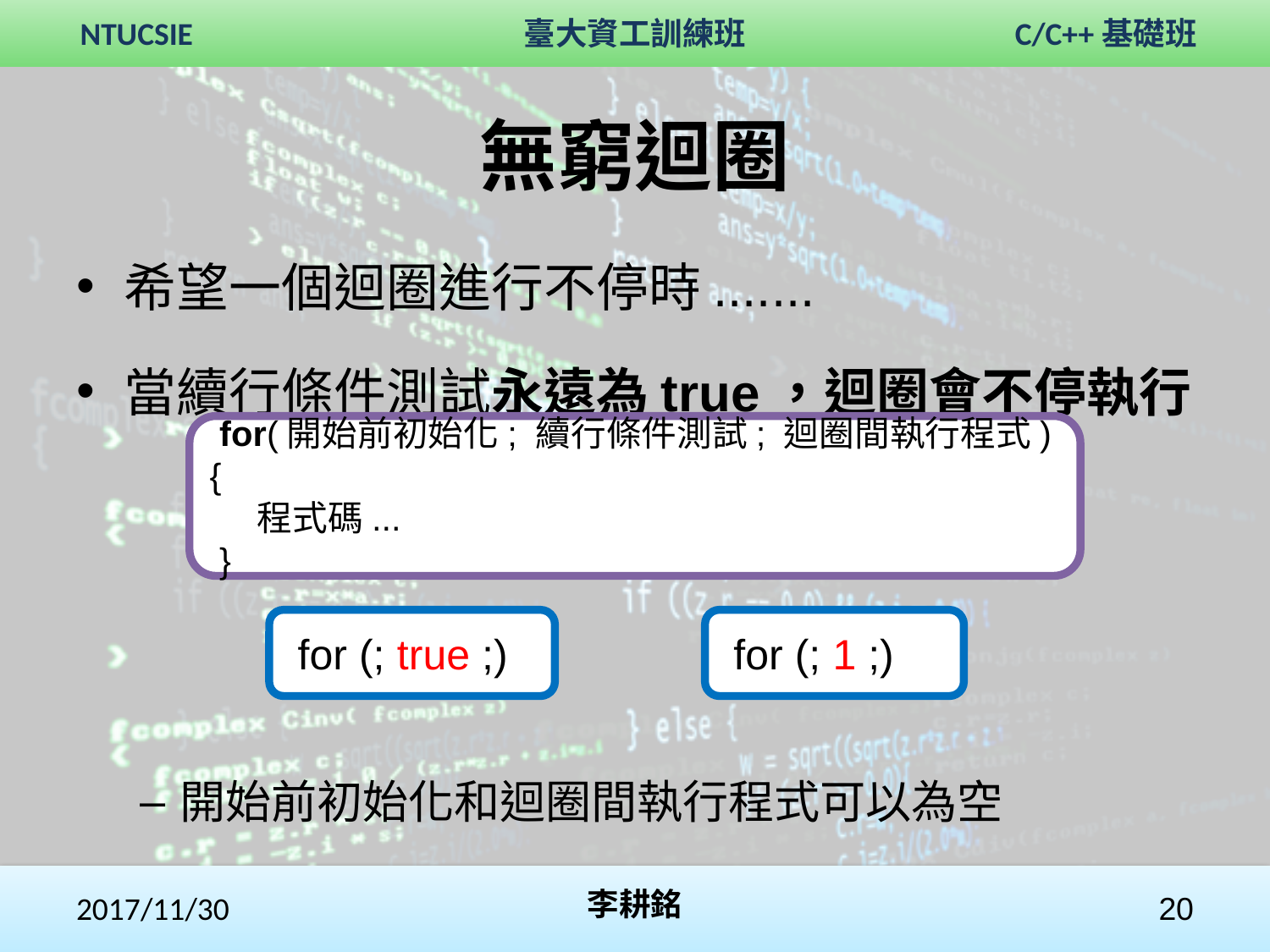

# 無窮迴圈
希望一個迴圈進行不停時.......
當續行條件測試永遠為true，迴圈會不停執行

開始前初始化和迴圈間執行程式可以為空
 for(開始前初始化; 續行條件測試; 迴圈間執行程式){
     程式碼...
 }
 for (; true ;)
 for (; 1 ;)
2017/11/30
李耕銘
20